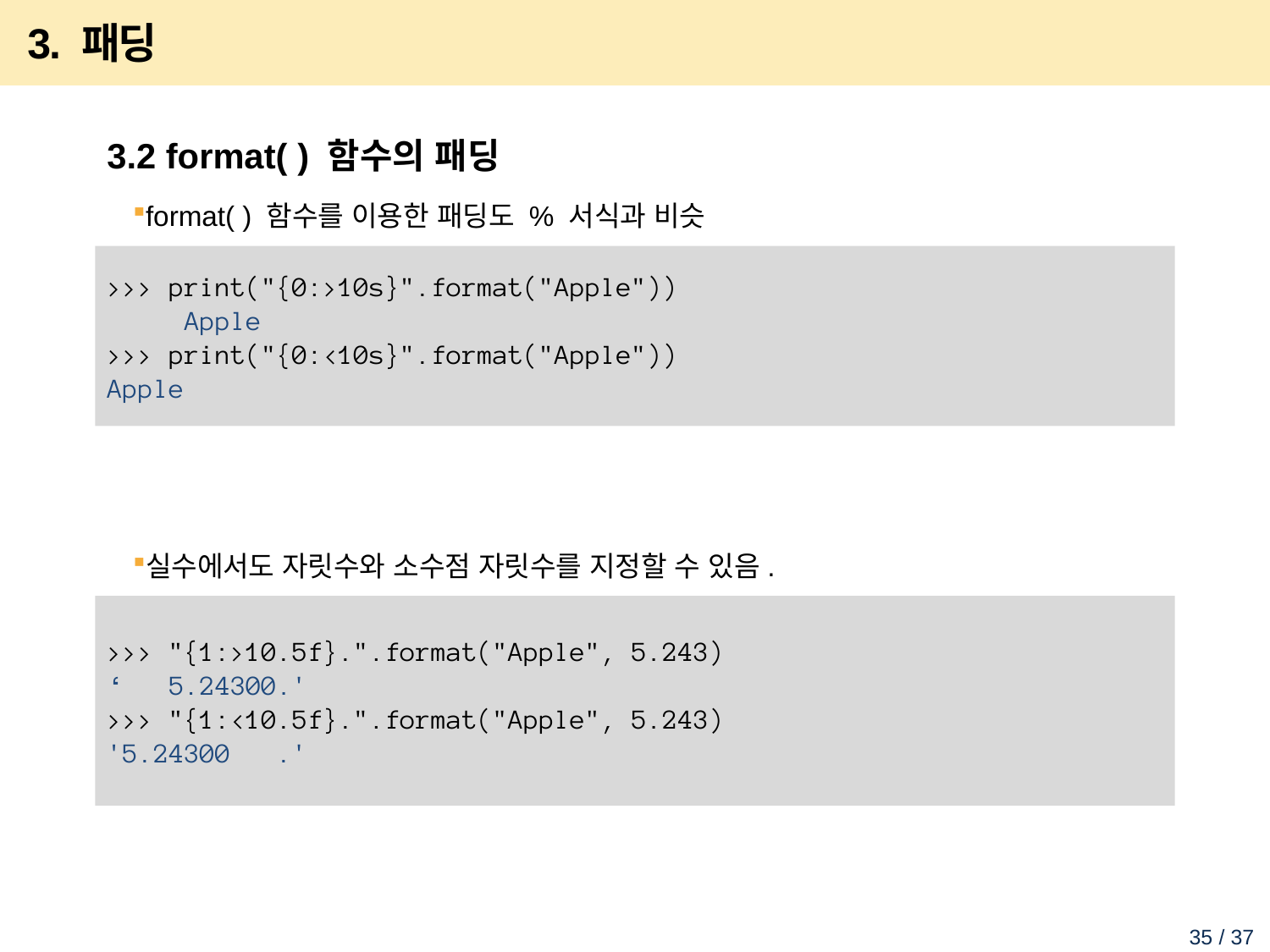

# 3. 패딩
3.2 format( ) 함수의 패딩
format( ) 함수를 이용한 패딩도 % 서식과 비슷

실수에서도 자릿수와 소수점 자릿수를 지정할 수 있음.

>>> print("{0:>10s}".format("Apple"))
     Apple
>>> print("{0:<10s}".format("Apple"))
Apple
>>> "{1:>10.5f}.".format("Apple", 5.243)
‘   5.24300.'
>>> "{1:<10.5f}.".format("Apple", 5.243)
'5.24300   .'